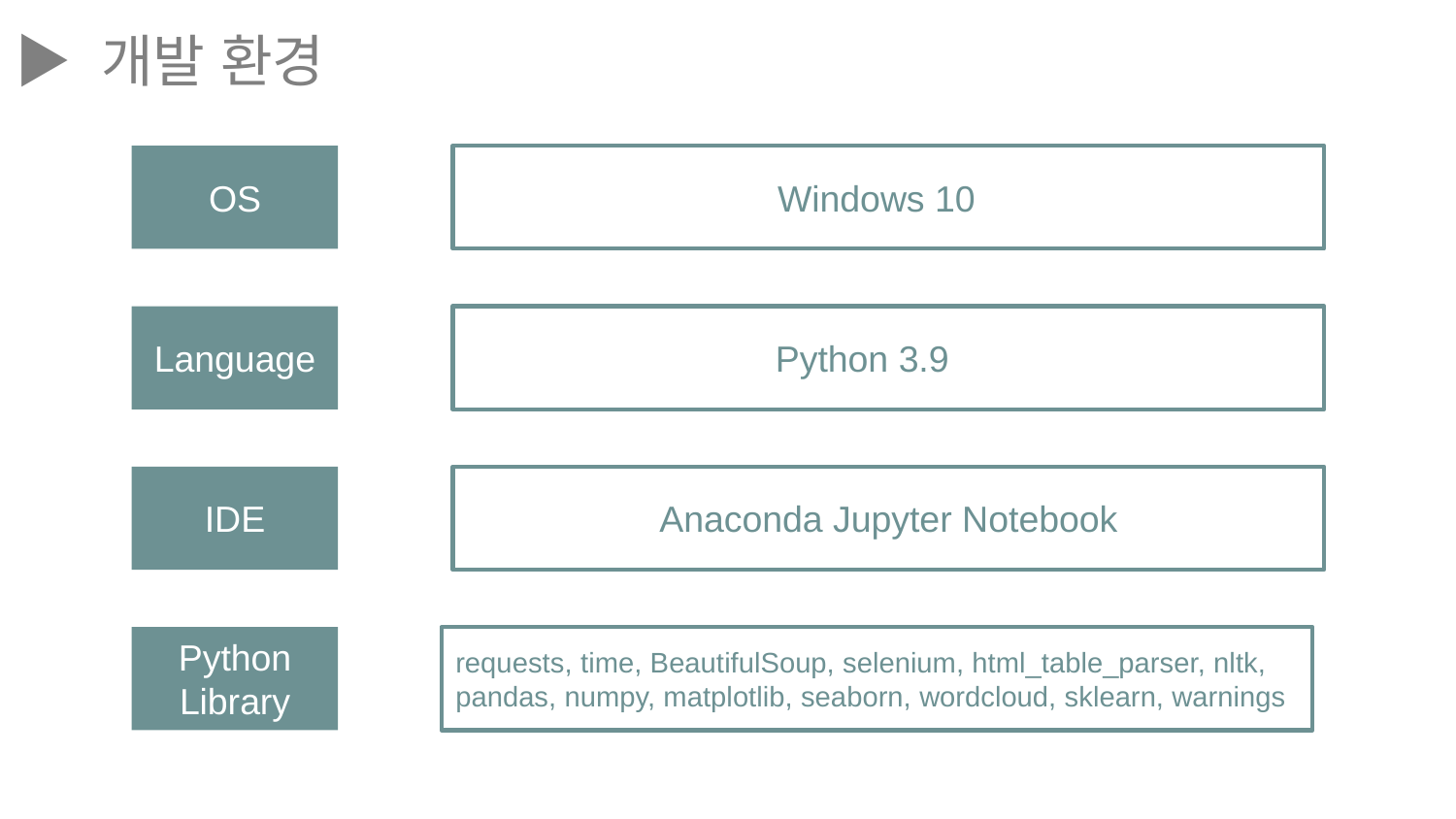

▶ 개발 환경
OS
Windows 10S
Language
Python 3.9OS
IDE
Anaconda Jupyter Notebook
Python
Library
requests, time, BeautifulSoup, selenium, html_table_parser, nltk,  pandas, numpy, matplotlib, seaborn, wordcloud, sklearn, warnings